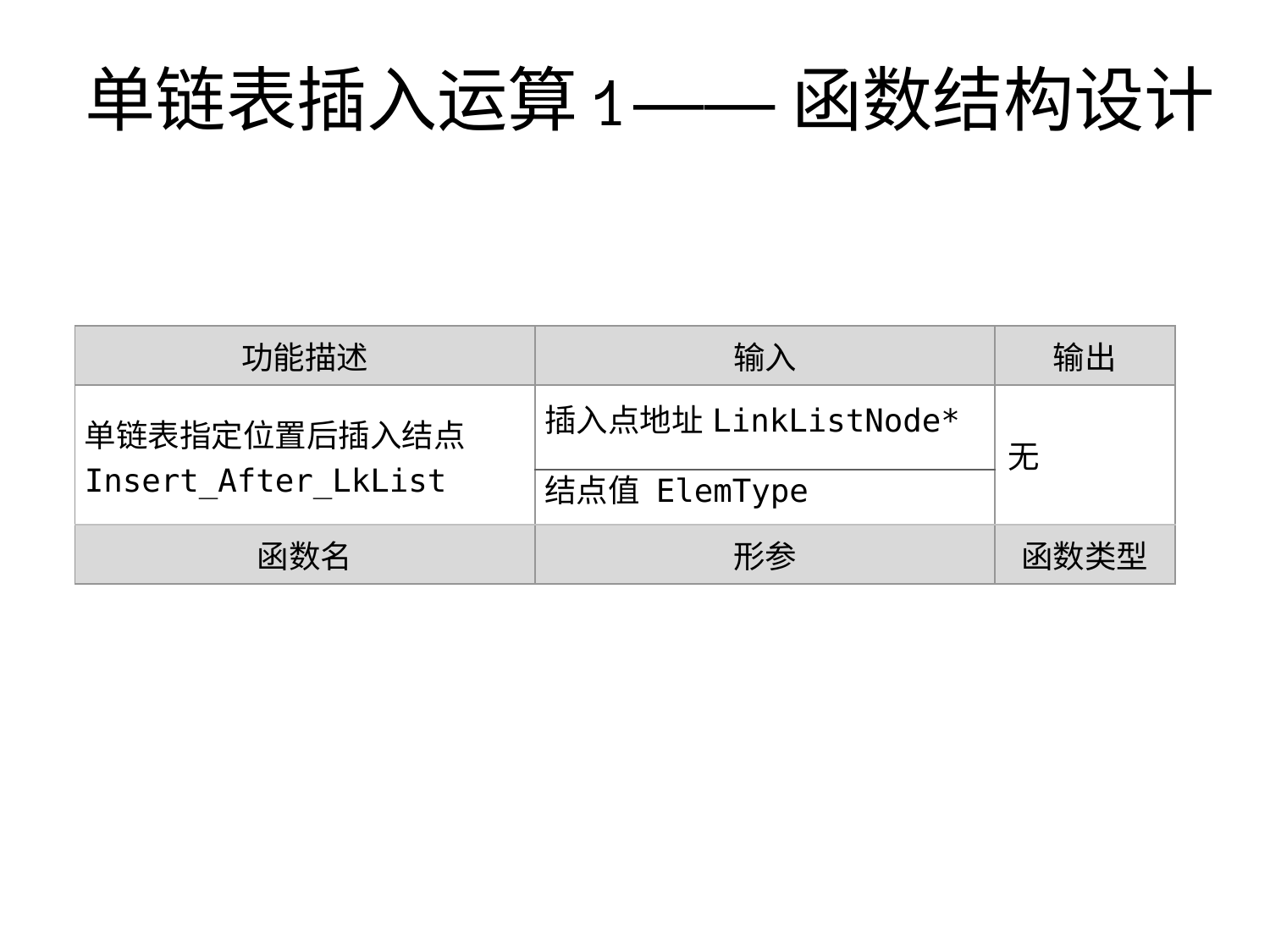

# 单链表插入运算1——函数结构设计
| 功能描述 | 输入 | 输出 |
| --- | --- | --- |
| 单链表指定位置后插入结点 Insert\_After\_LkList | 插入点地址LinkListNode\* | 无 |
|  | 结点值 ElemType |  |
| 函数名 | 形参 | 函数类型 |
127